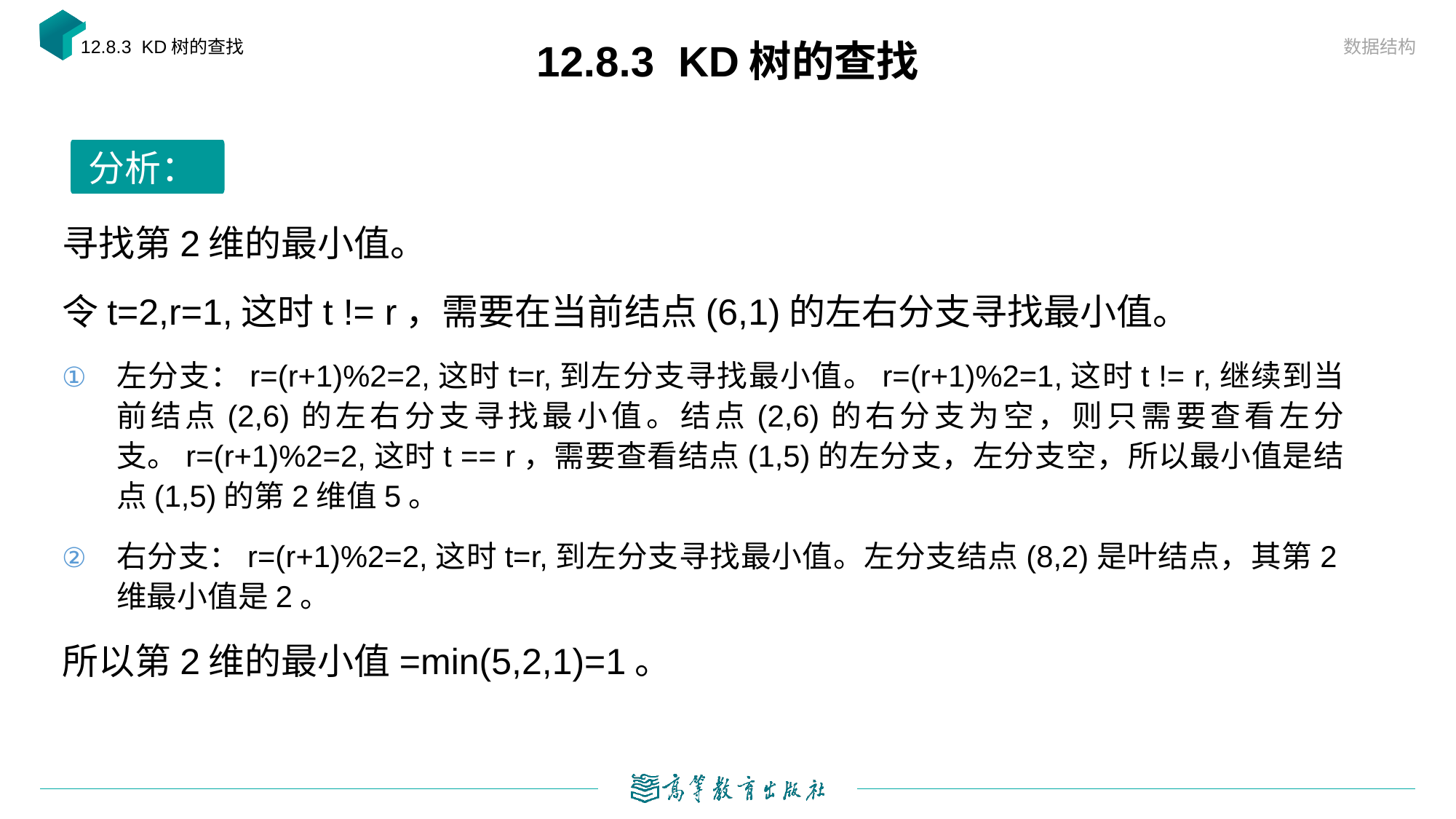

数据结构
# 12.8.3  KD树的查找
12.8.3  KD树的查找
分析：
寻找第2维的最小值。
令t=2,r=1,这时t != r，需要在当前结点(6,1)的左右分支寻找最小值。
左分支：r=(r+1)%2=2,这时t=r,到左分支寻找最小值。r=(r+1)%2=1,这时t != r,继续到当前结点(2,6)的左右分支寻找最小值。结点(2,6)的右分支为空，则只需要查看左分支。r=(r+1)%2=2,这时t == r，需要查看结点(1,5)的左分支，左分支空，所以最小值是结点(1,5)的第2维值5。
右分支：r=(r+1)%2=2,这时t=r,到左分支寻找最小值。左分支结点(8,2)是叶结点，其第2维最小值是2。
所以第2维的最小值=min(5,2,1)=1。